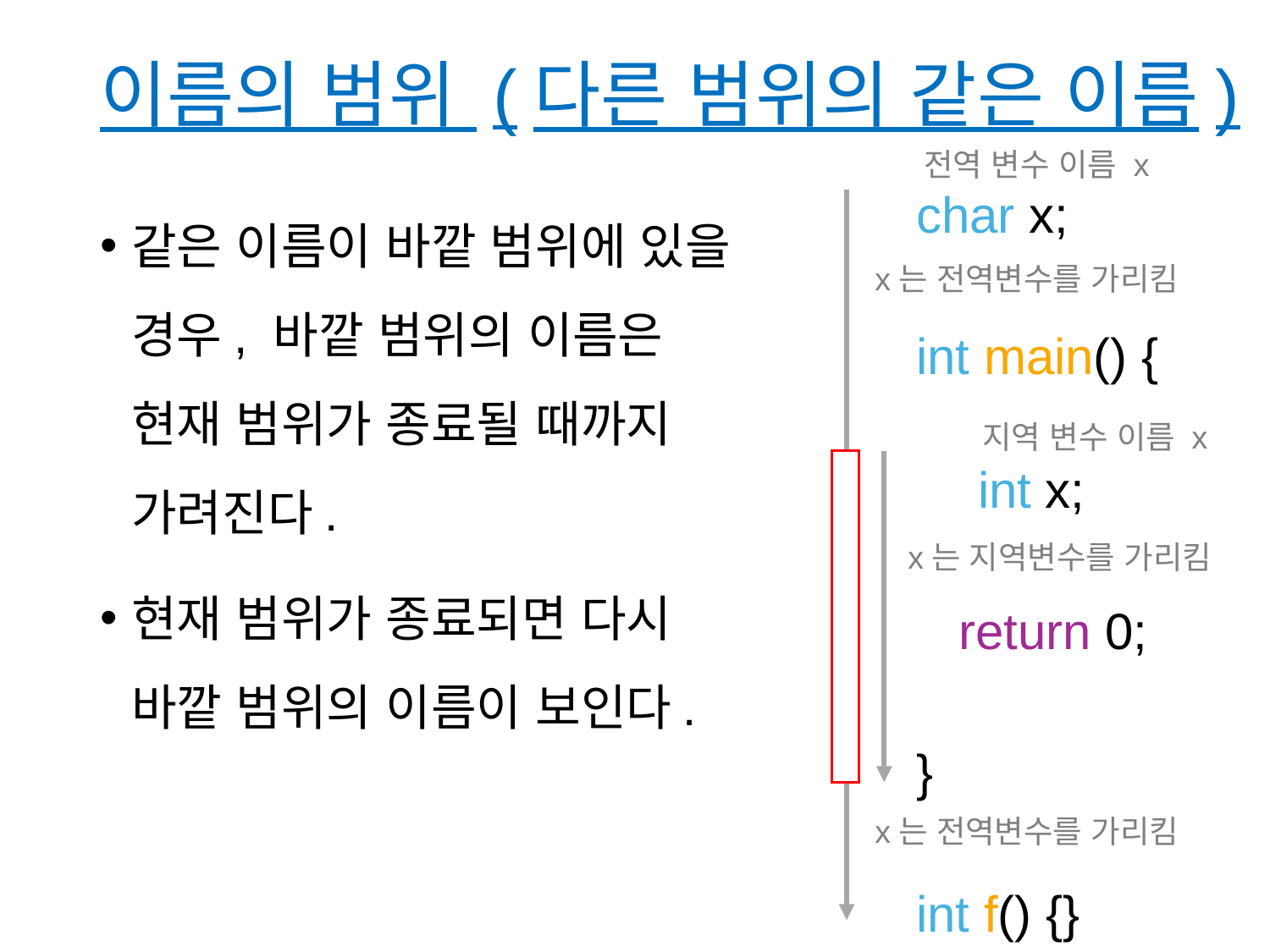

# 이름의 범위 (다른 범위의 같은 이름)
전역 변수 이름 x
같은 이름이 바깥 범위에 있을 경우, 바깥 범위의 이름은 현재 범위가 종료될 때까지 가려진다.
현재 범위가 종료되면 다시 바깥 범위의 이름이 보인다.
char x;

int main() {

int x;

   return 0;

}

int f() {}
x는 전역변수를 가리킴
지역 변수 이름 x

x는 지역변수를 가리킴
x는 전역변수를 가리킴